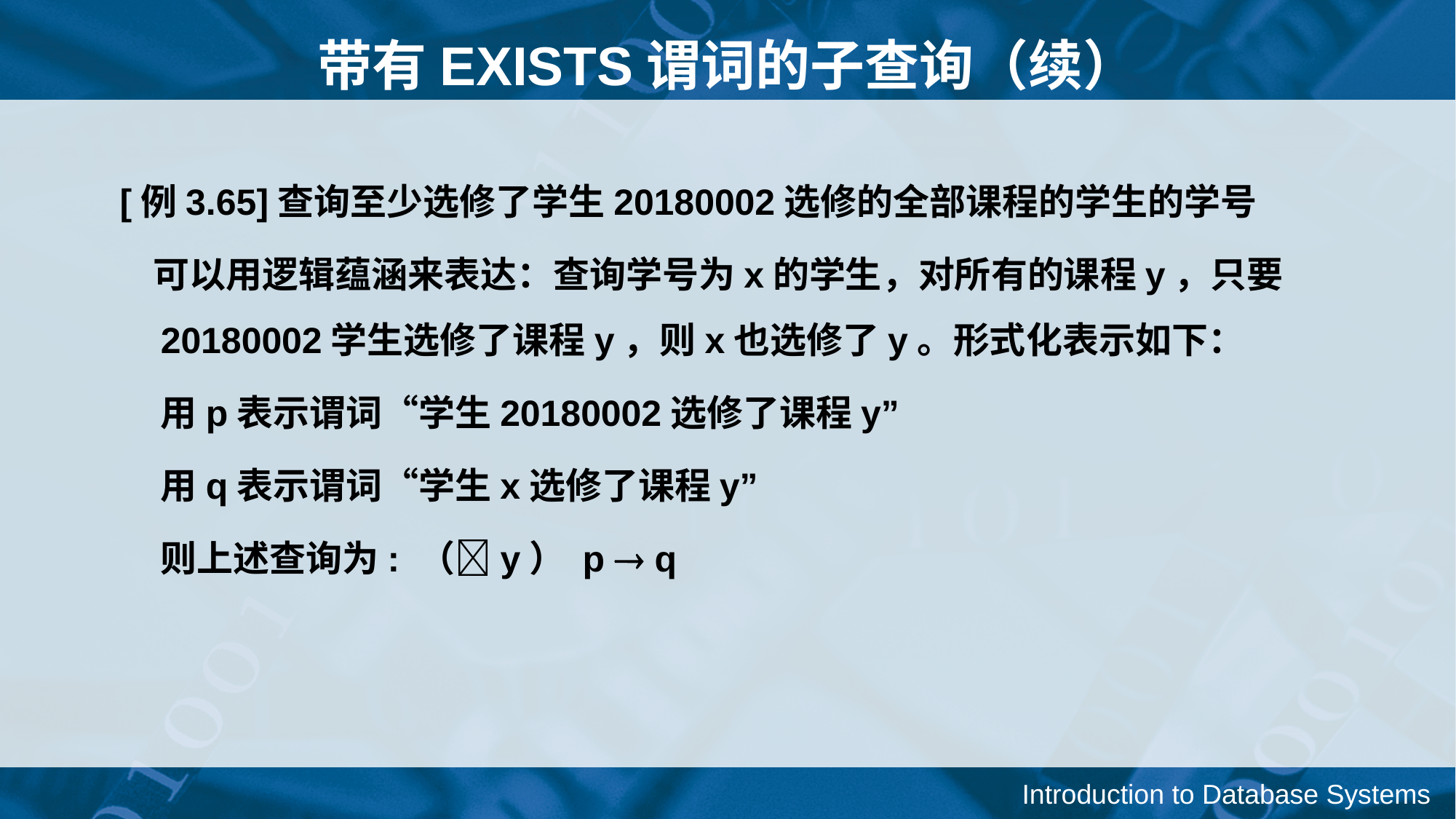

带有EXISTS谓词的子查询（续）
[例3.65]查询至少选修了学生20180002选修的全部课程的学生的学号
   可以用逻辑蕴涵来表达：查询学号为x的学生，对所有的课程y，只要20180002学生选修了课程y，则x也选修了y。形式化表示如下：
	用p表示谓词“学生20180002选修了课程y”
	用q表示谓词“学生x选修了课程y”
	则上述查询为: （∀y） p → q